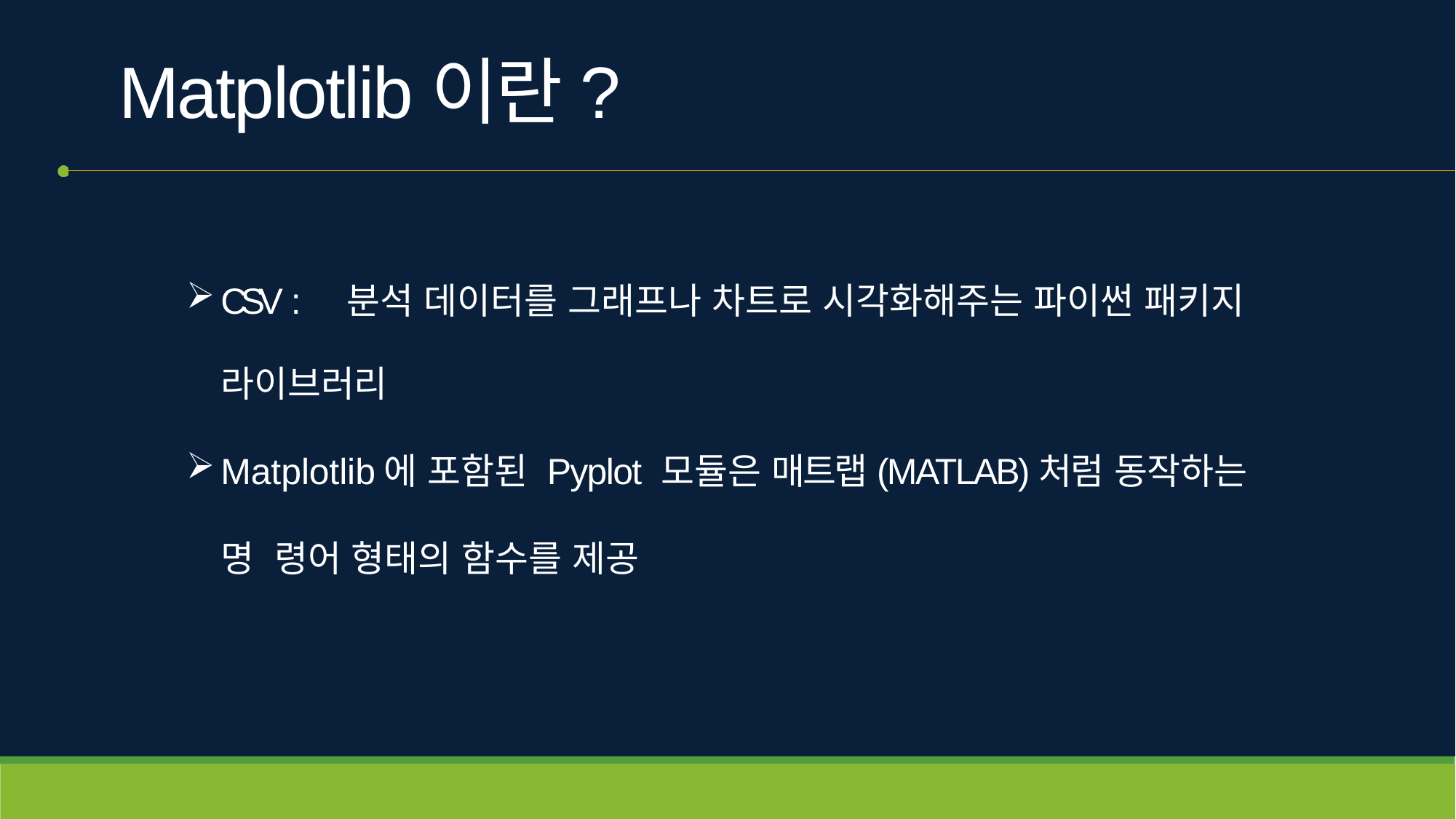

# Matplotlib이란?

CSV  :	분석 데이터를 그래프나 차트로 시각화해주는 파이썬 패키지

라이브러리
Matplotlib에 포함된 Pyplot 모듈은 매트랩(MATLAB)처럼 동작하는 명  령어 형태의 함수를 제공